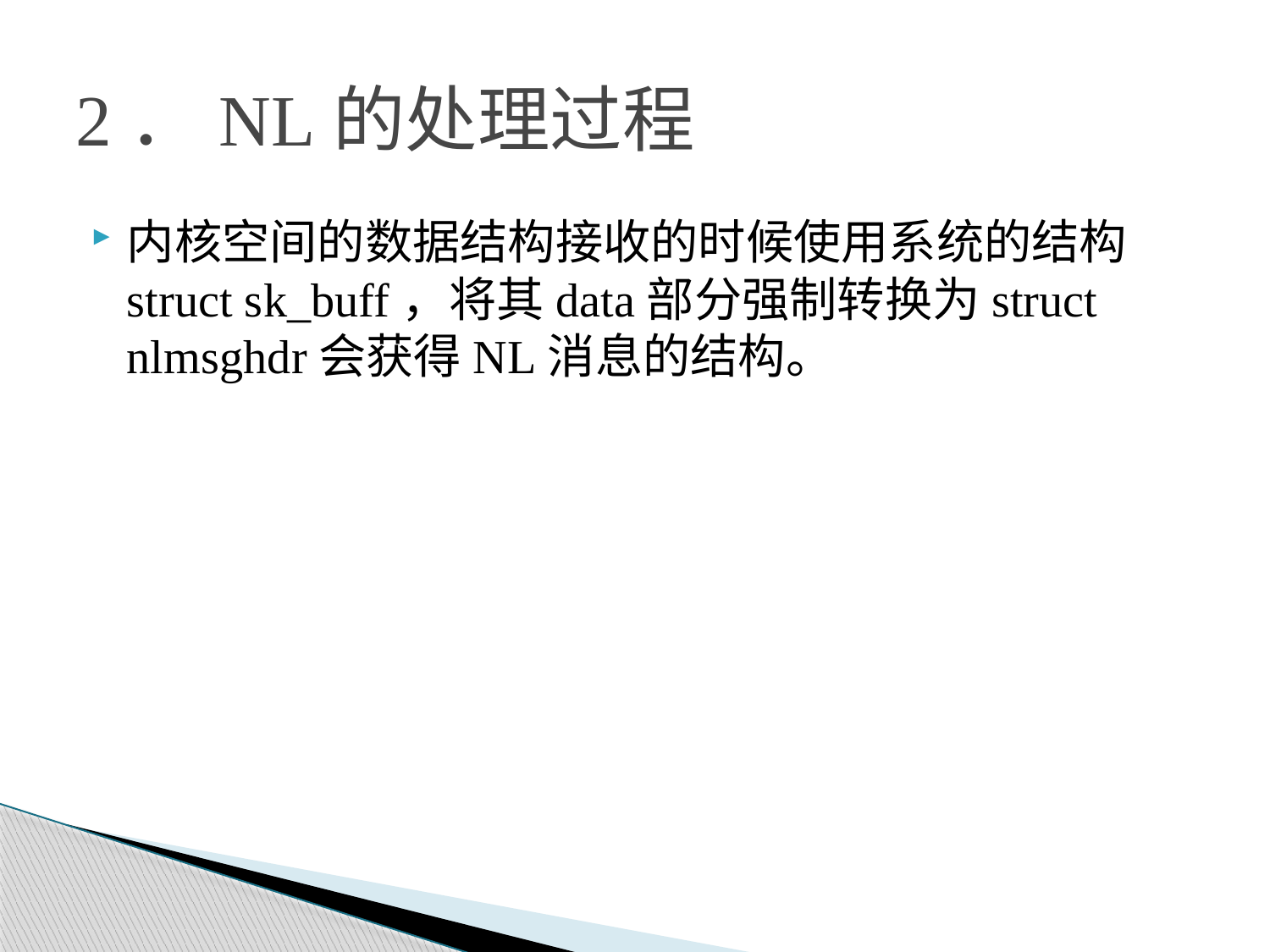

# 2．NL的处理过程
内核空间的数据结构接收的时候使用系统的结构struct sk_buff，将其data部分强制转换为struct nlmsghdr会获得NL消息的结构。